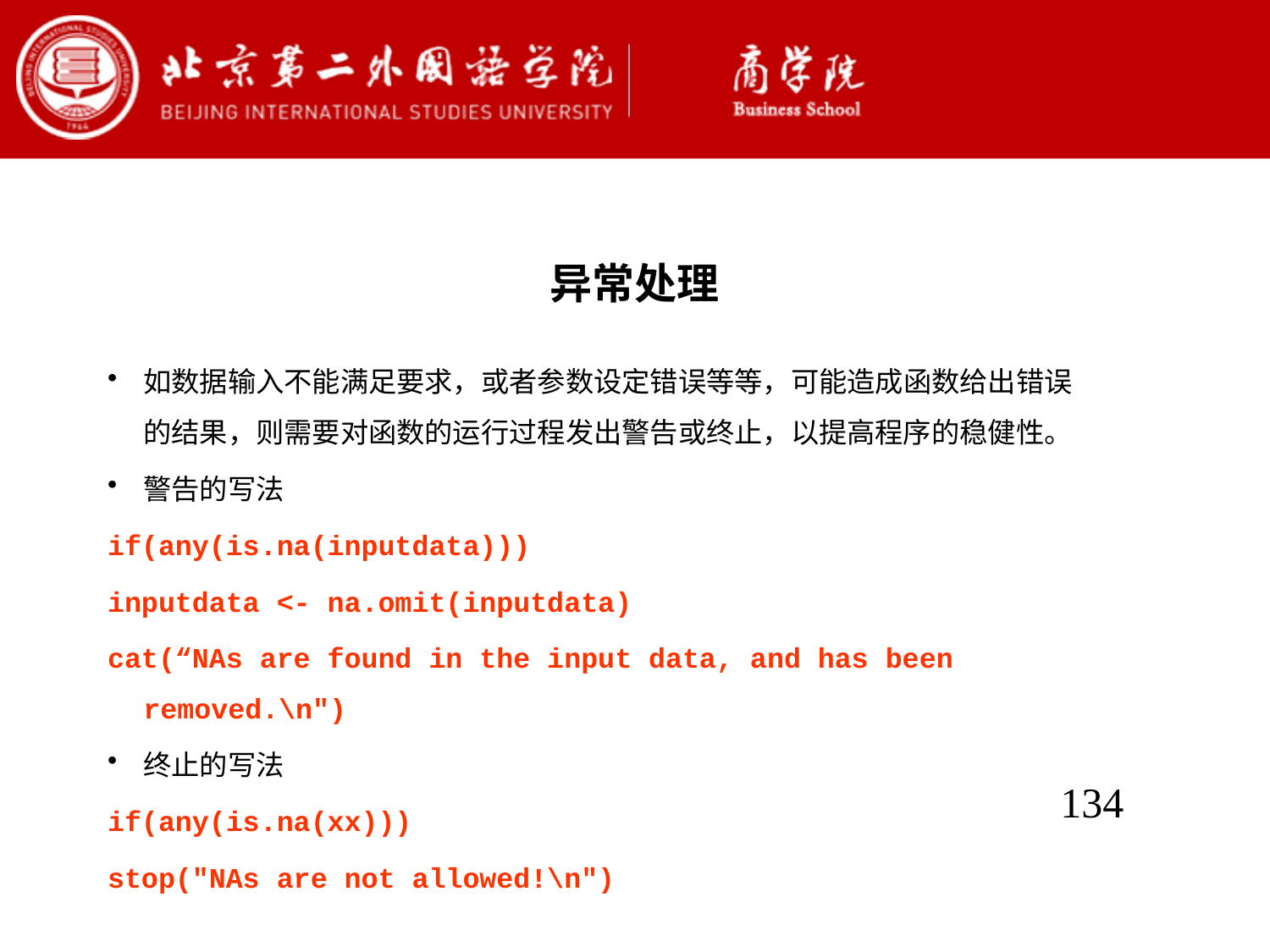

异常处理
如数据输入不能满足要求，或者参数设定错误等等，可能造成函数给出错误的结果，则需要对函数的运行过程发出警告或终止，以提高程序的稳健性。
警告的写法
if(any(is.na(inputdata)))
inputdata <- na.omit(inputdata)
cat(“NAs are found in the input data, and has been removed.\n")
终止的写法
if(any(is.na(xx)))
stop("NAs are not allowed!\n")
134